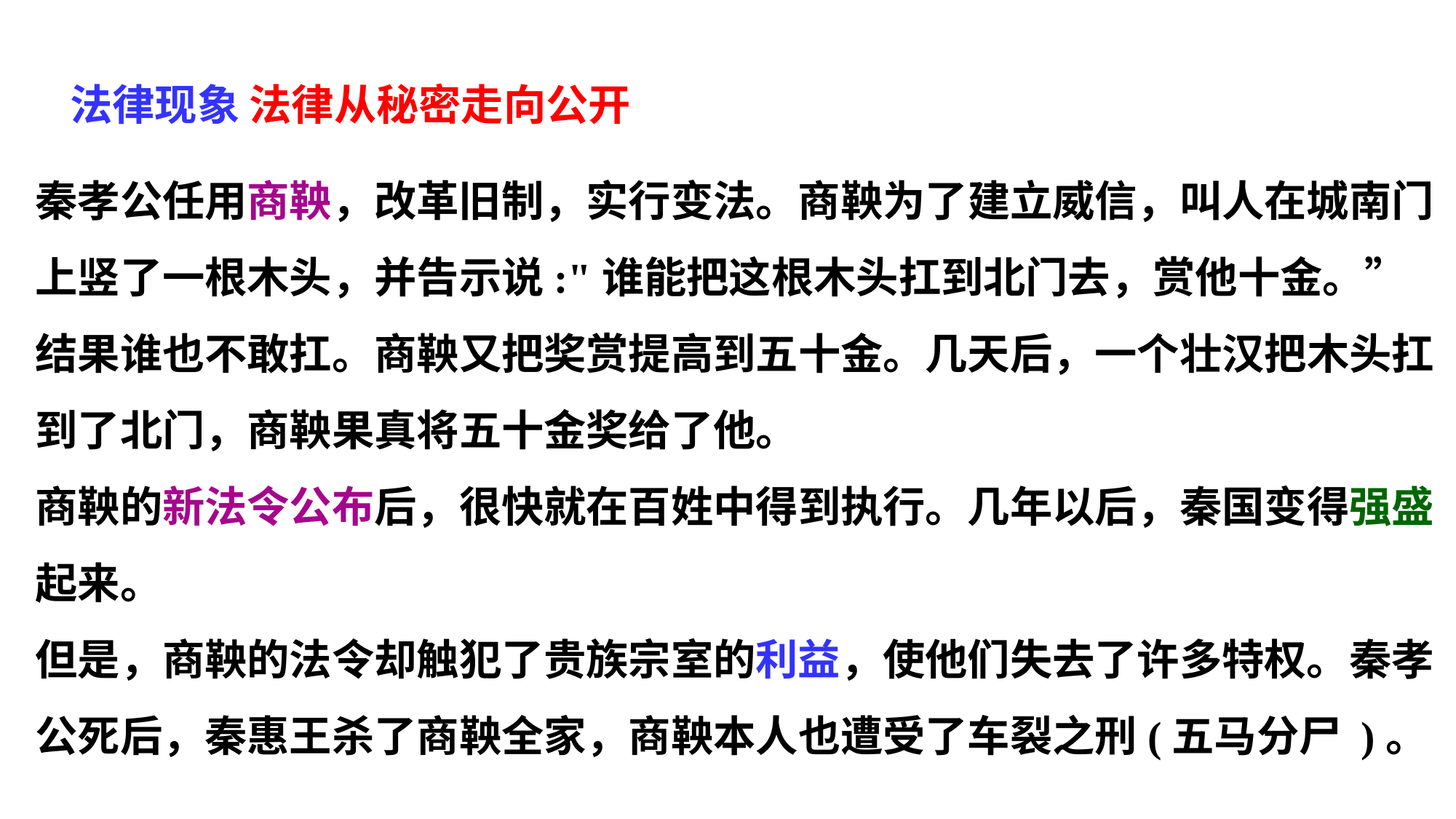

法律现象 法律从秘密走向公开
秦孝公任用商鞅，改革旧制，实行变法。商鞅为了建立威信，叫人在城南门上竖了一根木头，并告示说:"谁能把这根木头扛到北门去，赏他十金。”结果谁也不敢扛。商鞅又把奖赏提高到五十金。几天后，一个壮汉把木头扛到了北门，商鞅果真将五十金奖给了他。
商鞅的新法令公布后，很快就在百姓中得到执行。几年以后，秦国变得强盛起来。
但是，商鞅的法令却触犯了贵族宗室的利益，使他们失去了许多特权。秦孝公死后，秦惠王杀了商鞅全家，商鞅本人也遭受了车裂之刑(五马分尸 )。